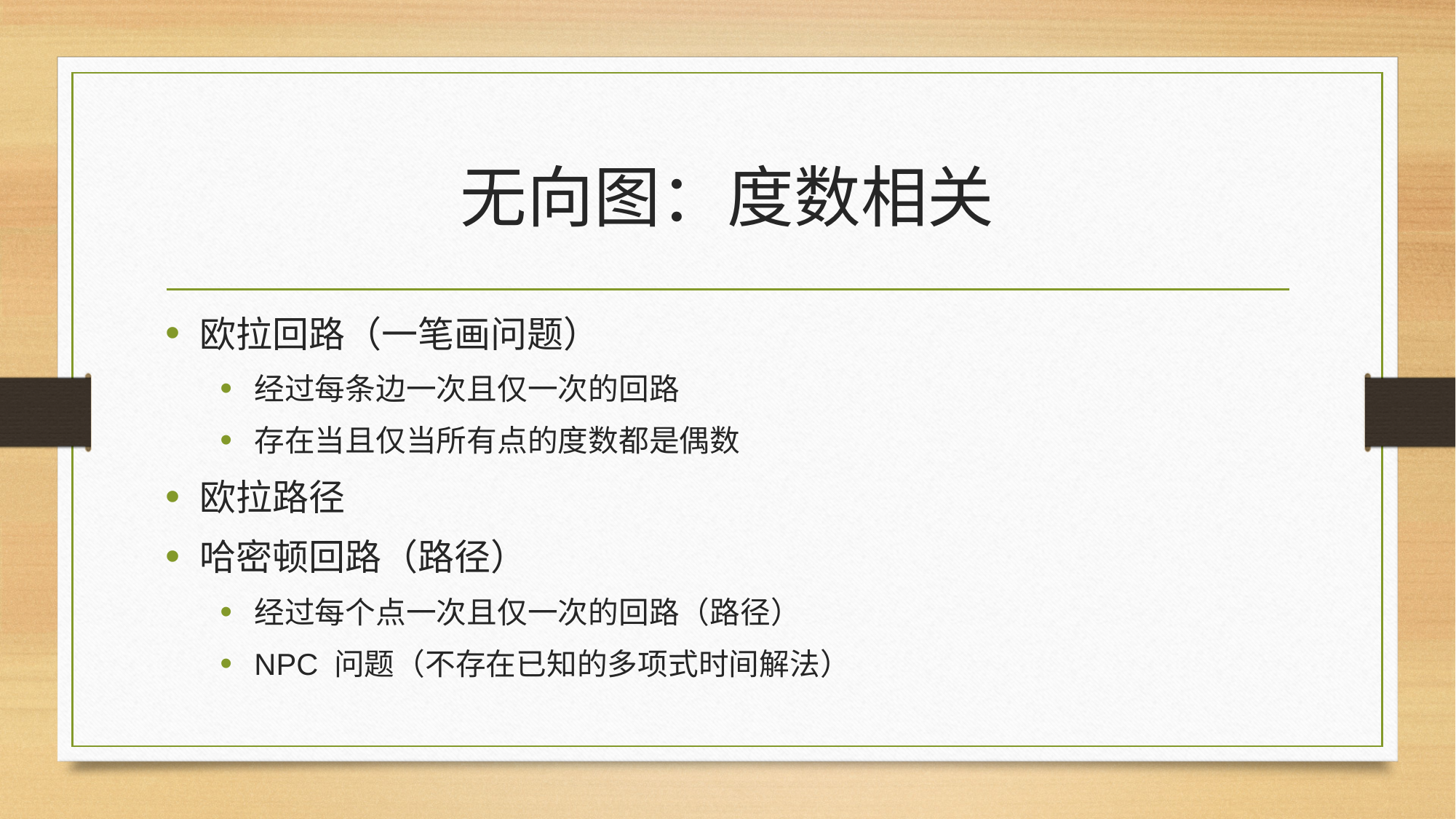

# 无向图：度数相关
欧拉回路（一笔画问题）
经过每条边一次且仅一次的回路
存在当且仅当所有点的度数都是偶数
欧拉路径
哈密顿回路（路径）
经过每个点一次且仅一次的回路（路径）
NPC 问题（不存在已知的多项式时间解法）